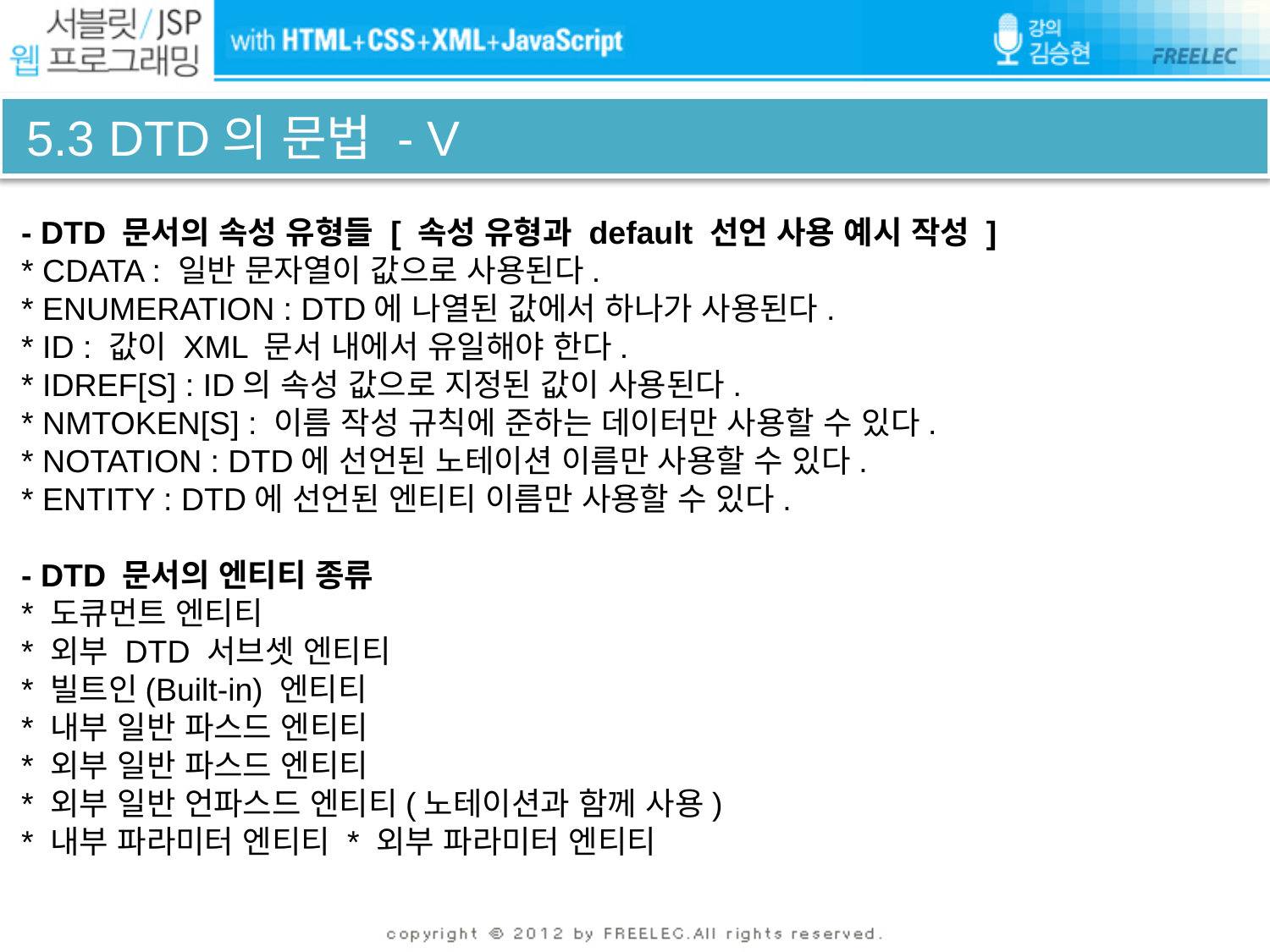

# 5.3 DTD의 문법 - V
 - DTD 문서의 속성 유형들 [ 속성 유형과 default 선언 사용 예시 작성 ]
 * CDATA : 일반 문자열이 값으로 사용된다.
 * ENUMERATION : DTD에 나열된 값에서 하나가 사용된다.
 * ID : 값이 XML 문서 내에서 유일해야 한다.
 * IDREF[S] : ID의 속성 값으로 지정된 값이 사용된다.
 * NMTOKEN[S] : 이름 작성 규칙에 준하는 데이터만 사용할 수 있다.
 * NOTATION : DTD에 선언된 노테이션 이름만 사용할 수 있다.
 * ENTITY : DTD에 선언된 엔티티 이름만 사용할 수 있다.

 - DTD 문서의 엔티티 종류
 * 도큐먼트 엔티티
 * 외부 DTD 서브셋 엔티티
 * 빌트인(Built-in) 엔티티
 * 내부 일반 파스드 엔티티
 * 외부 일반 파스드 엔티티
 * 외부 일반 언파스드 엔티티(노테이션과 함께 사용)
 * 내부 파라미터 엔티티 * 외부 파라미터 엔티티